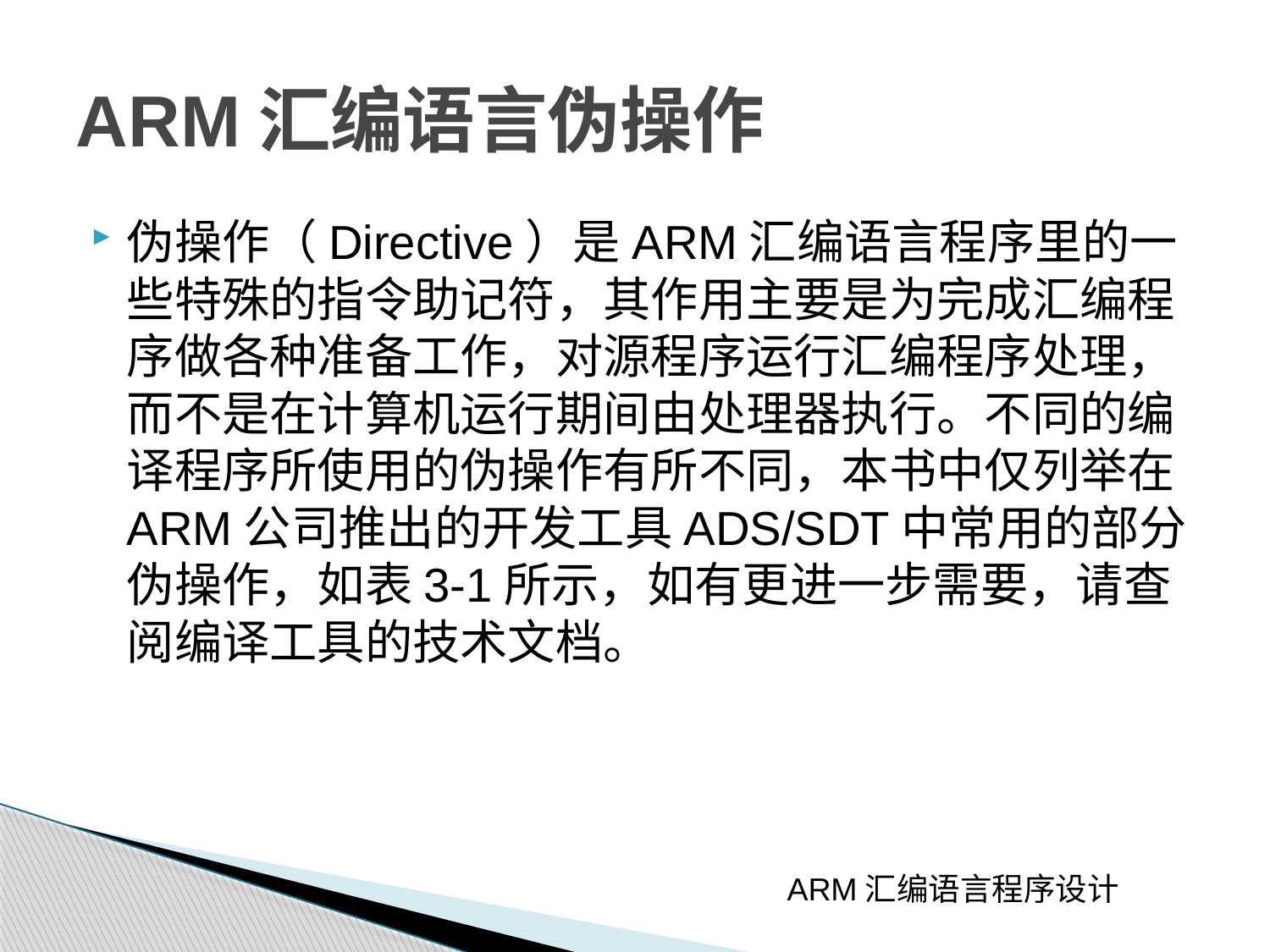

# ARM汇编语言伪操作
伪操作（Directive）是ARM汇编语言程序里的一些特殊的指令助记符，其作用主要是为完成汇编程序做各种准备工作，对源程序运行汇编程序处理，而不是在计算机运行期间由处理器执行。不同的编译程序所使用的伪操作有所不同，本书中仅列举在ARM公司推出的开发工具ADS/SDT中常用的部分伪操作，如表3-1所示，如有更进一步需要，请查阅编译工具的技术文档。

         ARM汇编语言程序设计